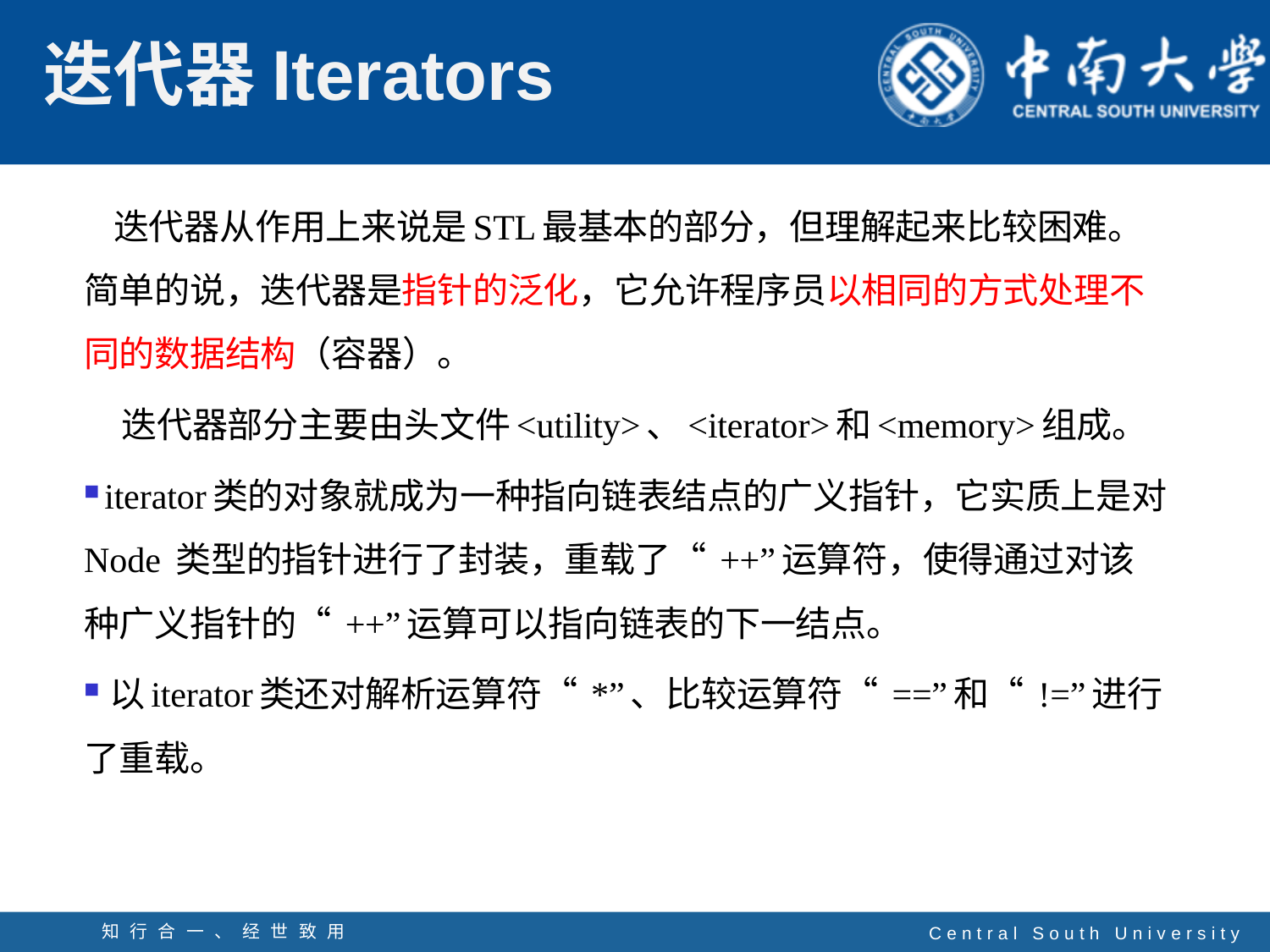

迭代器从作用上来说是STL最基本的部分，但理解起来比较困难。简单的说，迭代器是指针的泛化，它允许程序员以相同的方式处理不同的数据结构（容器）。
    迭代器部分主要由头文件<utility>、<iterator>和<memory>组成。
 iterator类的对象就成为一种指向链表结点的广义指针，它实质上是对Node 类型的指针进行了封装，重载了“ ++”运算符，使得通过对该种广义指针的“ ++”运算可以指向链表的下一结点。
 以iterator类还对解析运算符“ *”、比较运算符“ ==”和“ !=”进行了重载。

知行合一、经世致用
自强不息 厚德载物
Central South University
46